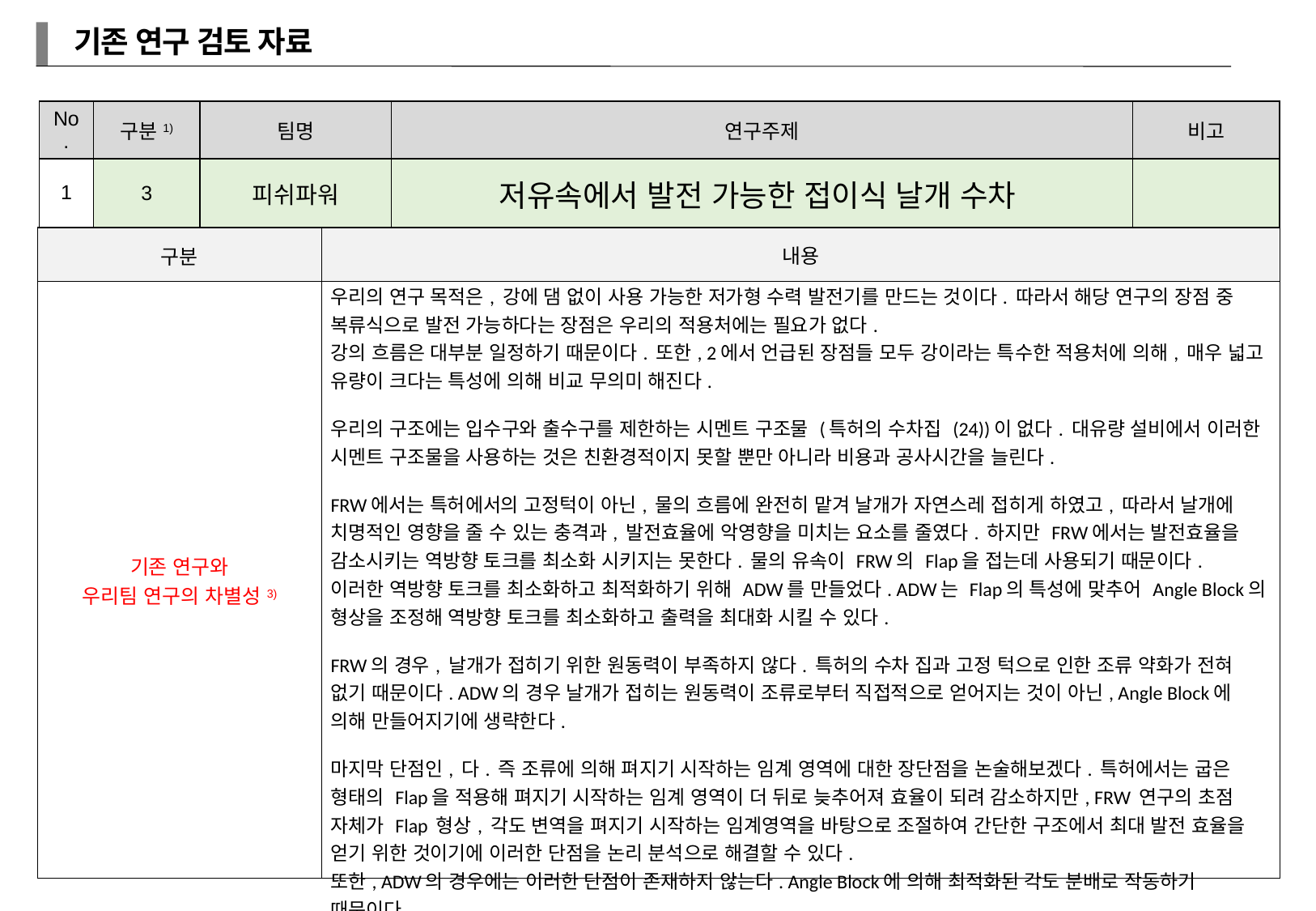

기존 연구 검토 자료

| No. | 구분1) | 팀명 | 연구주제 | 비고 |
| --- | --- | --- | --- | --- |
| 1 | 3 | 피쉬파워 | 저유속에서 발전 가능한 접이식 날개 수차 |  |
| 구분 | 내용 |
| --- | --- |
| 기존 연구와 우리팀 연구의 차별성3) | 우리의 연구 목적은, 강에 댐 없이 사용 가능한 저가형 수력 발전기를 만드는 것이다. 따라서 해당 연구의 장점 중 복류식으로 발전 가능하다는 장점은 우리의 적용처에는 필요가 없다. 강의 흐름은 대부분 일정하기 때문이다. 또한, 2에서 언급된 장점들 모두 강이라는 특수한 적용처에 의해, 매우 넓고 유량이 크다는 특성에 의해 비교 무의미 해진다. 우리의 구조에는 입수구와 출수구를 제한하는 시멘트 구조물 (특허의 수차집 (24))이 없다. 대유량 설비에서 이러한 시멘트 구조물을 사용하는 것은 친환경적이지 못할 뿐만 아니라 비용과 공사시간을 늘린다. FRW에서는 특허에서의 고정턱이 아닌, 물의 흐름에 완전히 맡겨 날개가 자연스레 접히게 하였고, 따라서 날개에 치명적인 영향을 줄 수 있는 충격과, 발전효율에 악영향을 미치는 요소를 줄였다. 하지만 FRW에서는 발전효율을 감소시키는 역방향 토크를 최소화 시키지는 못한다. 물의 유속이 FRW의 Flap을 접는데 사용되기 때문이다. 이러한 역방향 토크를 최소화하고 최적화하기 위해 ADW를 만들었다. ADW는 Flap의 특성에 맞추어 Angle Block의 형상을 조정해 역방향 토크를 최소화하고 출력을 최대화 시킬 수 있다. FRW의 경우, 날개가 접히기 위한 원동력이 부족하지 않다. 특허의 수차 집과 고정 턱으로 인한 조류 약화가 전혀 없기 때문이다. ADW의 경우 날개가 접히는 원동력이 조류로부터 직접적으로 얻어지는 것이 아닌, Angle Block에 의해 만들어지기에 생략한다.   마지막 단점인, 다. 즉 조류에 의해 펴지기 시작하는 임계 영역에 대한 장단점을 논술해보겠다. 특허에서는 굽은 형태의 Flap을 적용해 펴지기 시작하는 임계 영역이 더 뒤로 늦추어져 효율이 되려 감소하지만, FRW 연구의 초점 자체가 Flap 형상, 각도 변역을 펴지기 시작하는 임계영역을 바탕으로 조절하여 간단한 구조에서 최대 발전 효율을 얻기 위한 것이기에 이러한 단점을 논리 분석으로 해결할 수 있다. 또한, ADW의 경우에는 이러한 단점이 존재하지 않는다. Angle Block에 의해 최적화된 각도 분배로 작동하기 때문이다. |